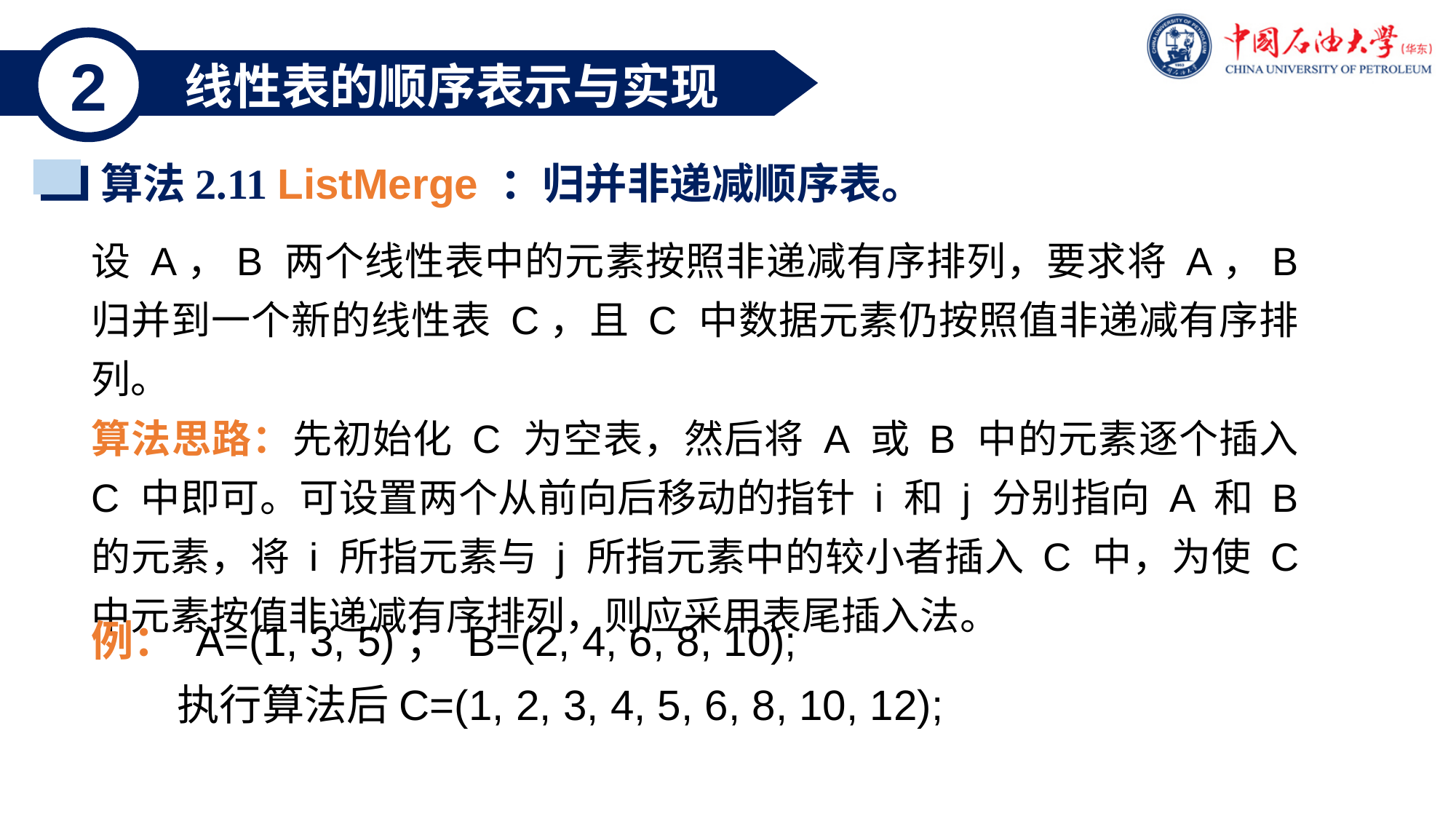

2
 线性表的顺序表示与实现
算法2.11 ListMerge ：归并非递减顺序表。

设 A，B 两个线性表中的元素按照非递减有序排列，要求将 A，B 归并到一个新的线性表 C，且 C 中数据元素仍按照值非递减有序排列。
算法思路：先初始化 C 为空表，然后将 A 或 B 中的元素逐个插入 C 中即可。可设置两个从前向后移动的指针 i 和 j 分别指向 A 和 B 的元素，将 i 所指元素与 j 所指元素中的较小者插入 C 中，为使 C 中元素按值非递减有序排列，则应采用表尾插入法。
例： A=(1, 3, 5)； B=(2, 4, 6, 8, 10);
        执行算法后C=(1, 2, 3, 4, 5, 6, 8, 10, 12);